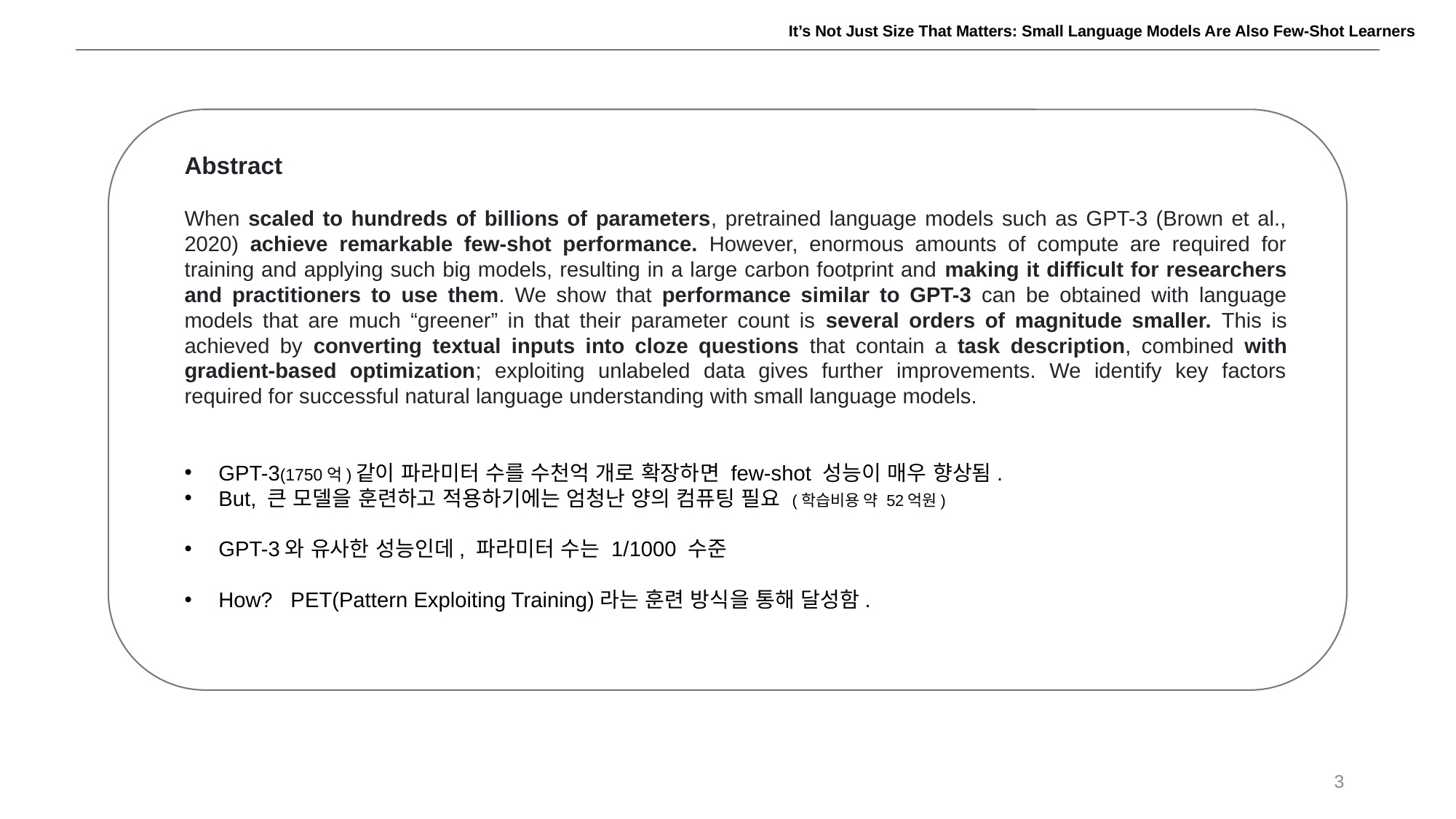

It’s Not Just Size That Matters: Small Language Models Are Also Few-Shot Learners

Abstract

When scaled to hundreds of billions of parameters, pretrained language models such as GPT-3 (Brown et al., 2020) achieve remarkable few-shot performance. However, enormous amounts of compute are required for training and applying such big models, resulting in a large carbon footprint and making it difficult for researchers and practitioners to use them. We show that performance similar to GPT-3 can be obtained with language models that are much “greener” in that their parameter count is several orders of magnitude smaller. This is achieved by converting textual inputs into cloze questions that contain a task description, combined with gradient-based optimization; exploiting unlabeled data gives further improvements. We identify key factors required for successful natural language understanding with small language models.

GPT-3(1750억)같이 파라미터 수를 수천억 개로 확장하면 few-shot 성능이 매우 향상됨.
But, 큰 모델을 훈련하고 적용하기에는 엄청난 양의 컴퓨팅 필요 (학습비용 약 52억원)

GPT-3와 유사한 성능인데, 파라미터 수는 1/1000 수준

How?   PET(Pattern Exploiting Training)라는 훈련 방식을 통해 달성함.
3